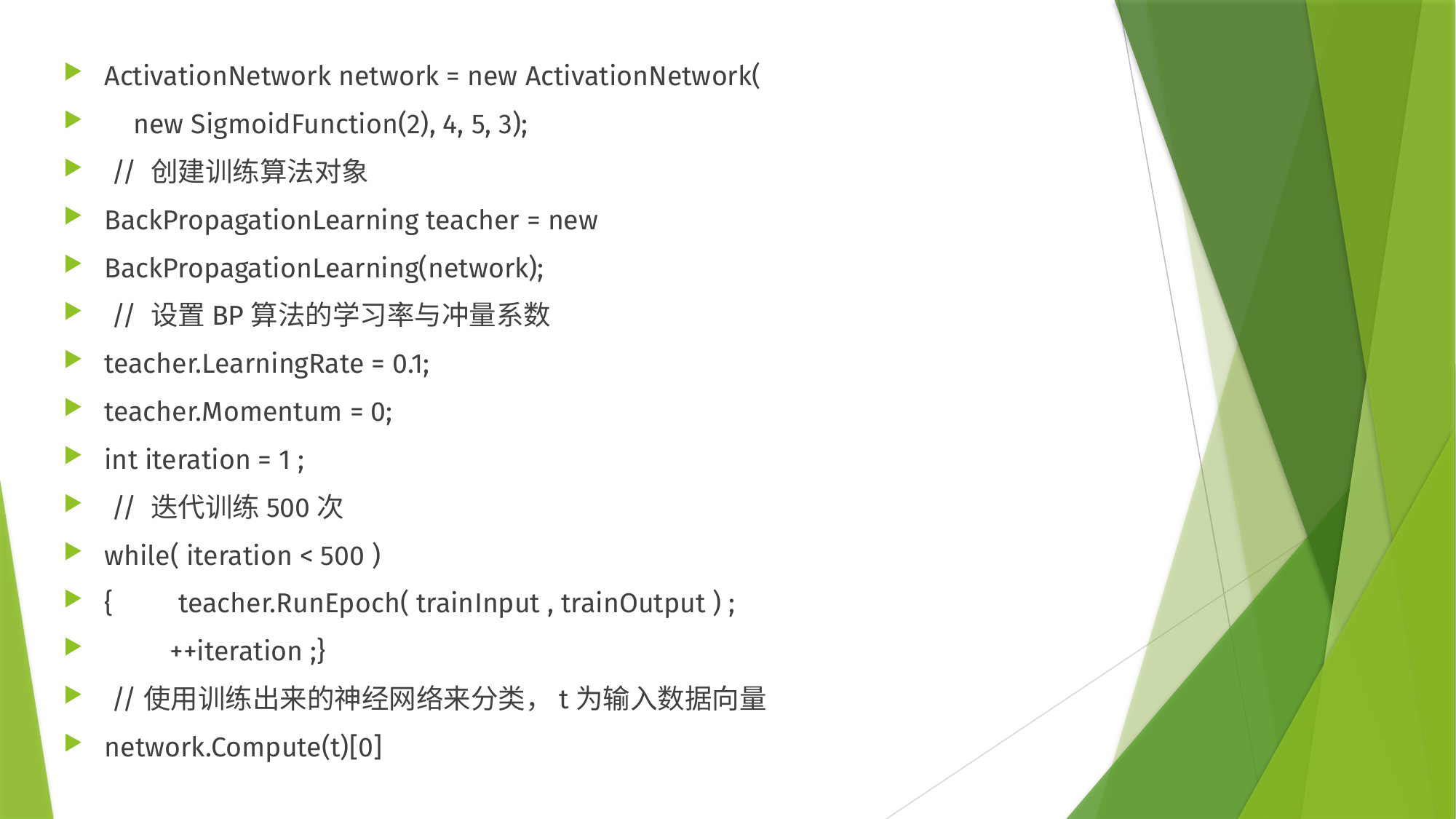

ActivationNetwork network = new ActivationNetwork(
    new SigmoidFunction(2), 4, 5, 3);
 // 创建训练算法对象
BackPropagationLearning teacher = new
BackPropagationLearning(network);
 // 设置BP算法的学习率与冲量系数
teacher.LearningRate = 0.1;
teacher.Momentum = 0;
int iteration = 1 ;
 // 迭代训练500次
while( iteration < 500 )
{         teacher.RunEpoch( trainInput , trainOutput ) ;
         ++iteration ;}
 //使用训练出来的神经网络来分类，t为输入数据向量
network.Compute(t)[0]